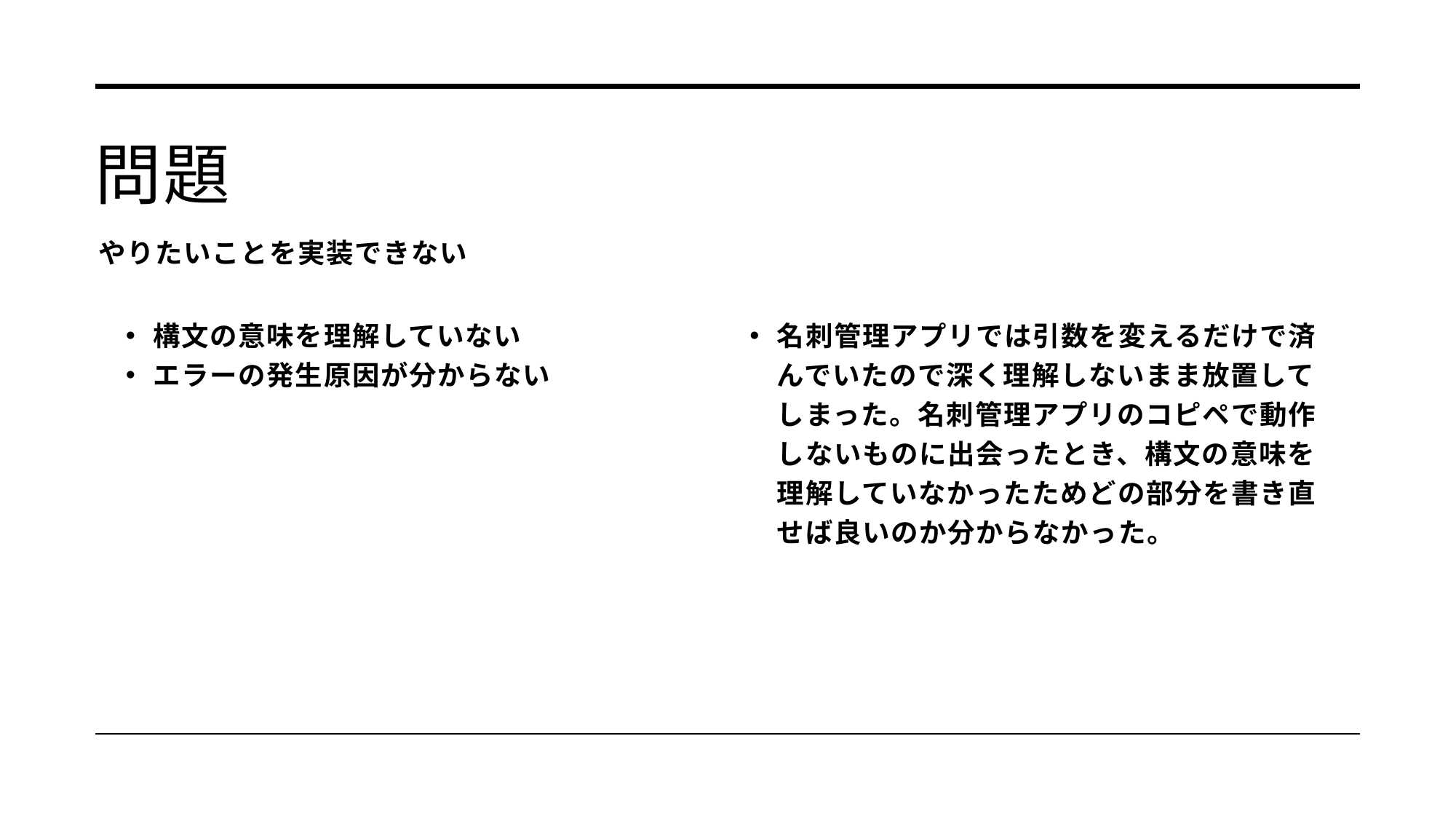

# 問題
やりたいことを実装できない

構文の意味を理解していない
エラーの発生原因が分からない

名刺管理アプリでは引数を変えるだけで済んでいたので深く理解しないまま放置してしまった。名刺管理アプリのコピペで動作しないものに出会ったとき、構文の意味を理解していなかったためどの部分を書き直せば良いのか分からなかった。